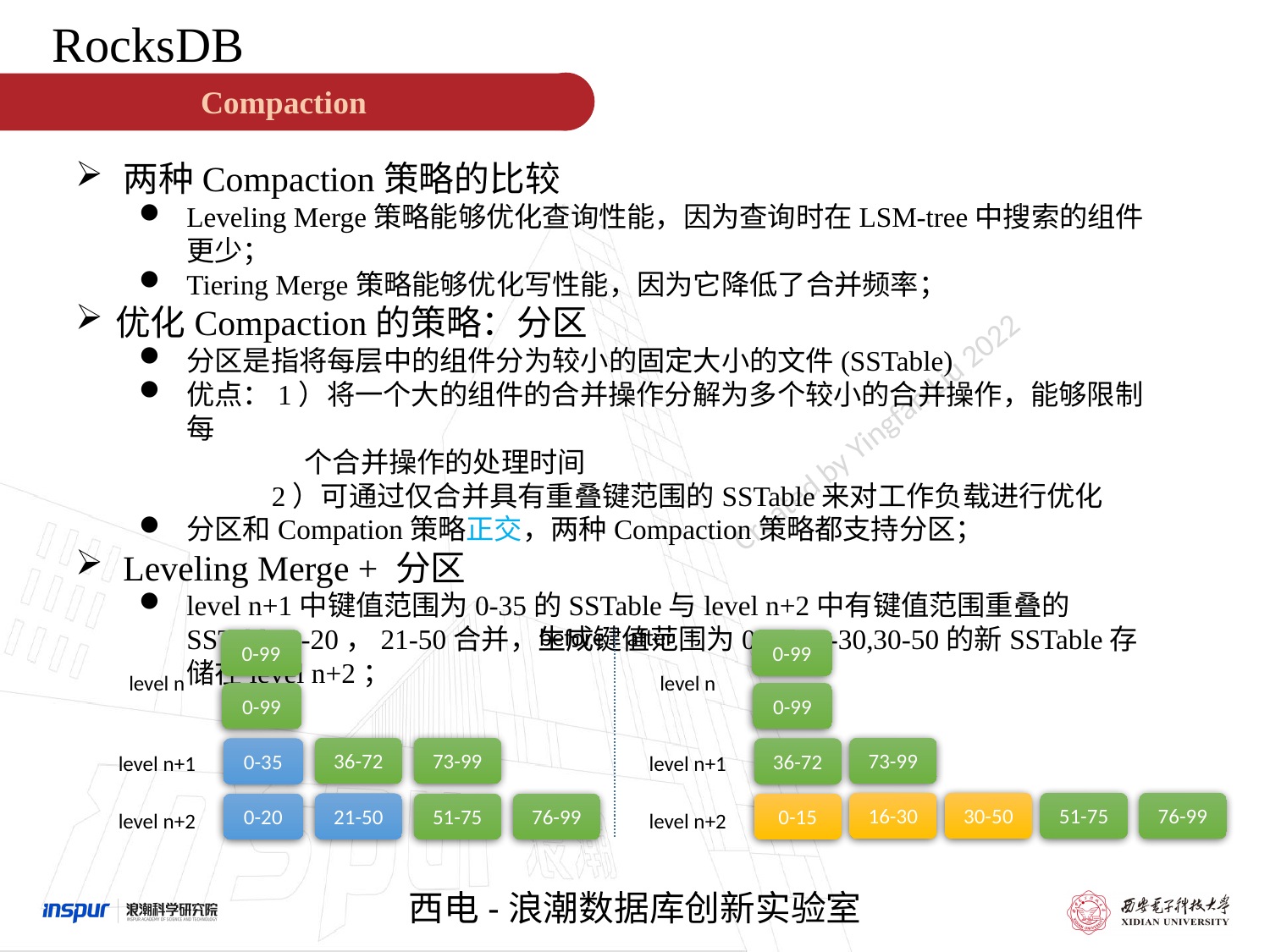

RocksDB

Compaction
两种Compaction策略的比较
Leveling Merge策略能够优化查询性能，因为查询时在LSM-tree中搜索的组件更少；
Tiering Merge策略能够优化写性能，因为它降低了合并频率；
优化Compaction的策略：分区
分区是指将每层中的组件分为较小的固定大小的文件(SSTable)
优点：1）将一个大的组件的合并操作分解为多个较小的合并操作，能够限制每
                         个合并操作的处理时间
                   2）可通过仅合并具有重叠键范围的SSTable来对工作负载进行优化
分区和Compation策略正交，两种Compaction策略都支持分区；
Leveling Merge + 分区
level n+1中键值范围为0-35的SSTable与level n+2中有键值范围重叠的SSTable 0-20，21-50合并，生成键值范围为0-15,16-30,30-50的新SSTable存储在level n+2；

before    after
0-99
0-99
level n
level n
0-99
0-99
36-72
73-99
73-99
0-35
36-72
level n+1
level n+1
16-30
30-50
51-75
76-99
21-50
0-20
51-75
76-99
0-15
level n+2
level n+2